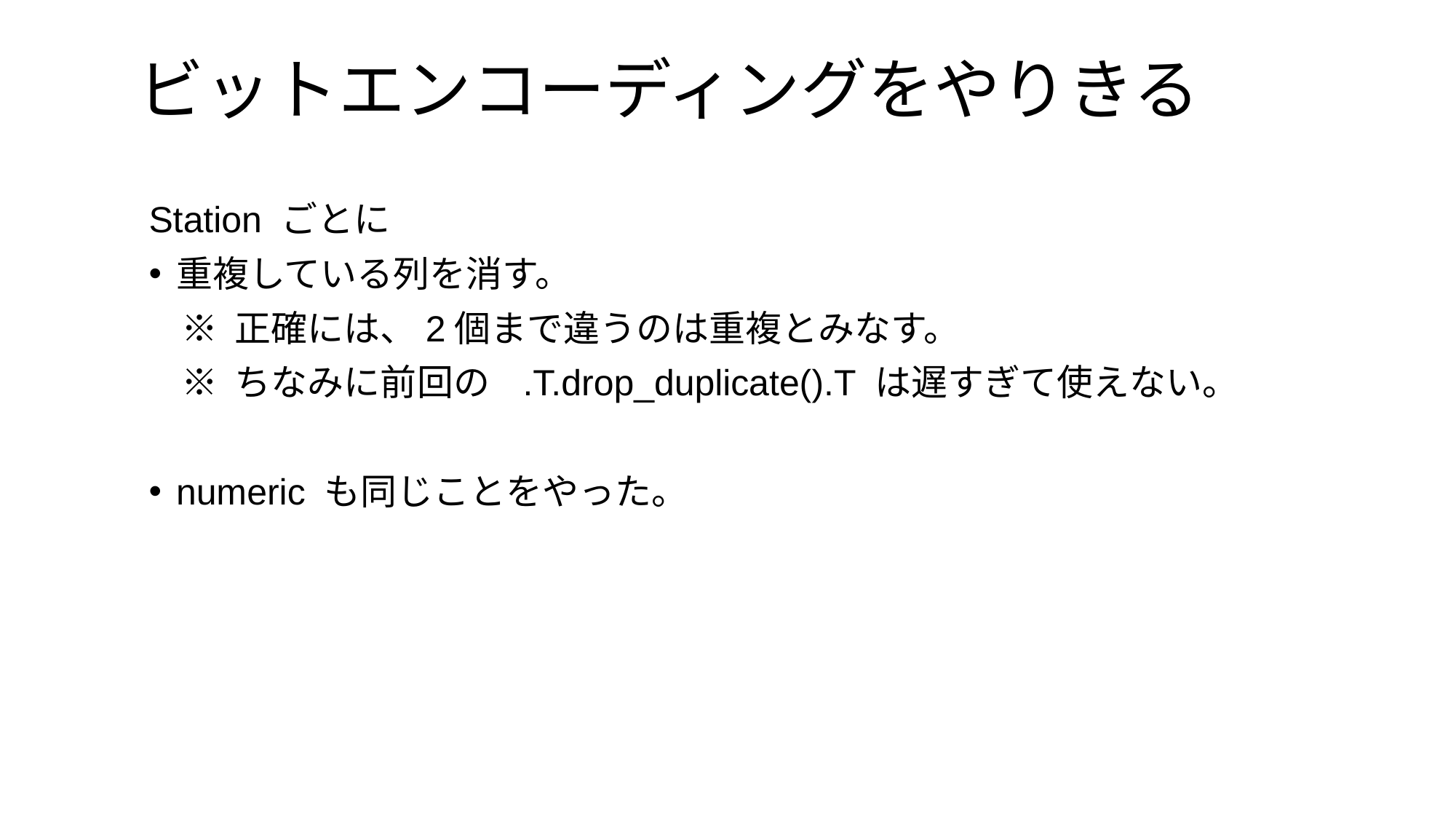

# ビットエンコーディングをやりきる
Station ごとに
重複している列を消す。
    ※ 正確には、2個まで違うのは重複とみなす。
    ※ ちなみに前回の   .T.drop_duplicate().T は遅すぎて使えない。

numeric も同じことをやった。